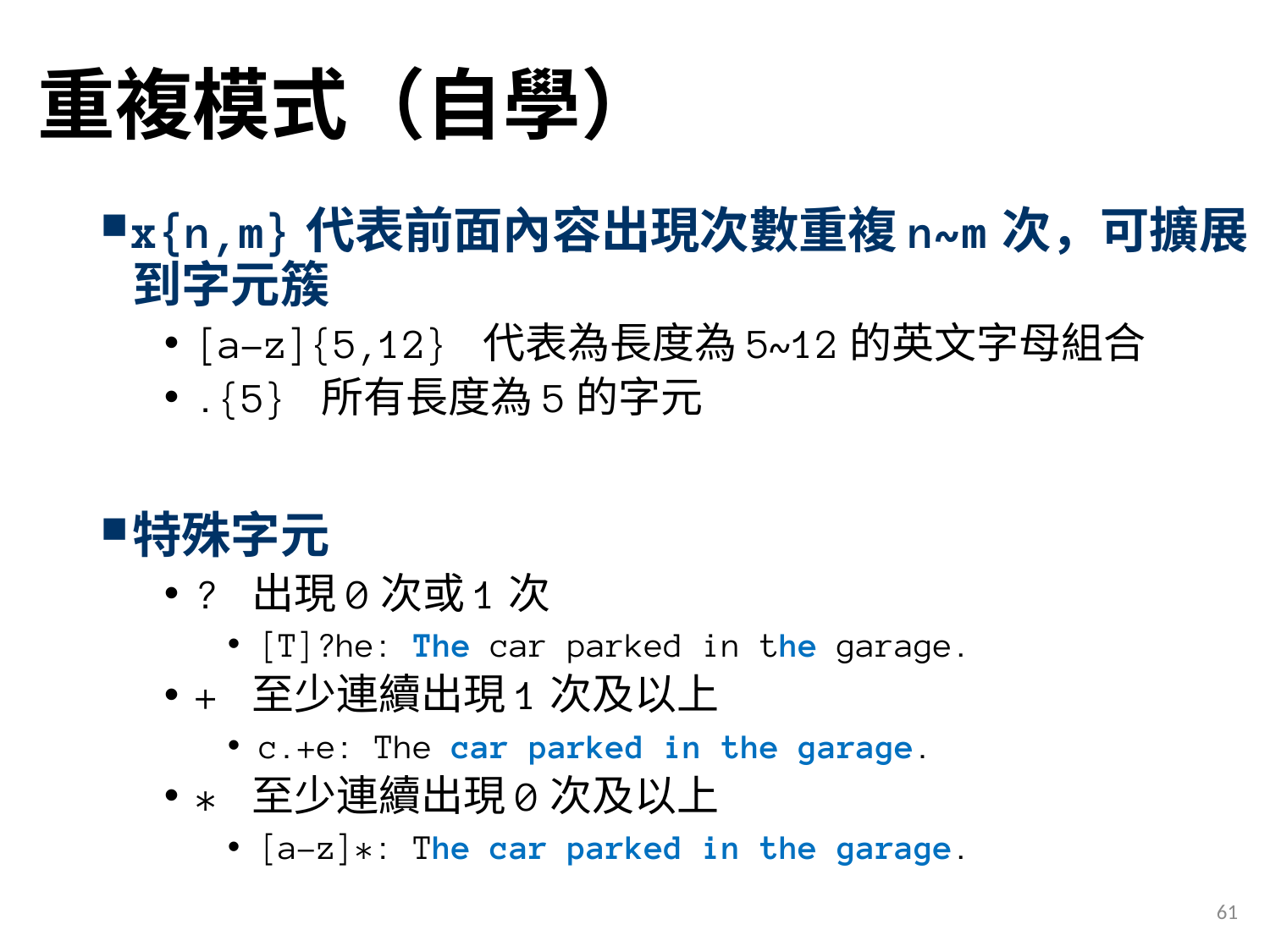

# 重複模式（自學）
x{n,m}代表前面內容出現次數重複n~m次，可擴展到字元簇
[a-z]{5,12} 代表為長度為5~12的英文字母組合
.{5} 所有長度為5的字元

特殊字元
? 出現0次或1次
[T]?he: The car parked in the garage.
+ 至少連續出現1次及以上
c.+e: The car parked in the garage.
* 至少連續出現0次及以上
[a-z]*: The car parked in the garage.

61